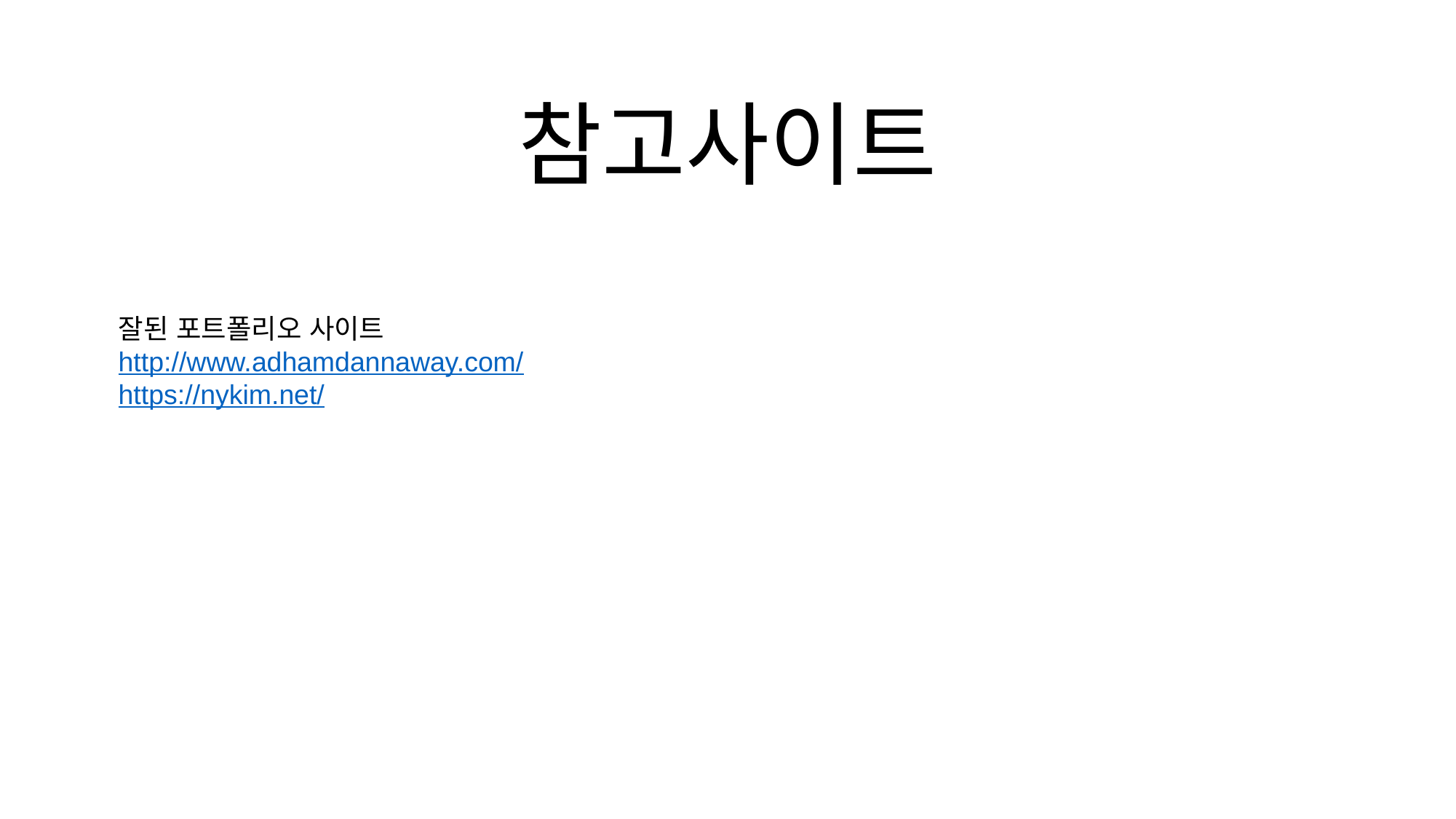

# 참고사이트
잘된 포트폴리오 사이트
http://www.adhamdannaway.com/
https://nykim.net/